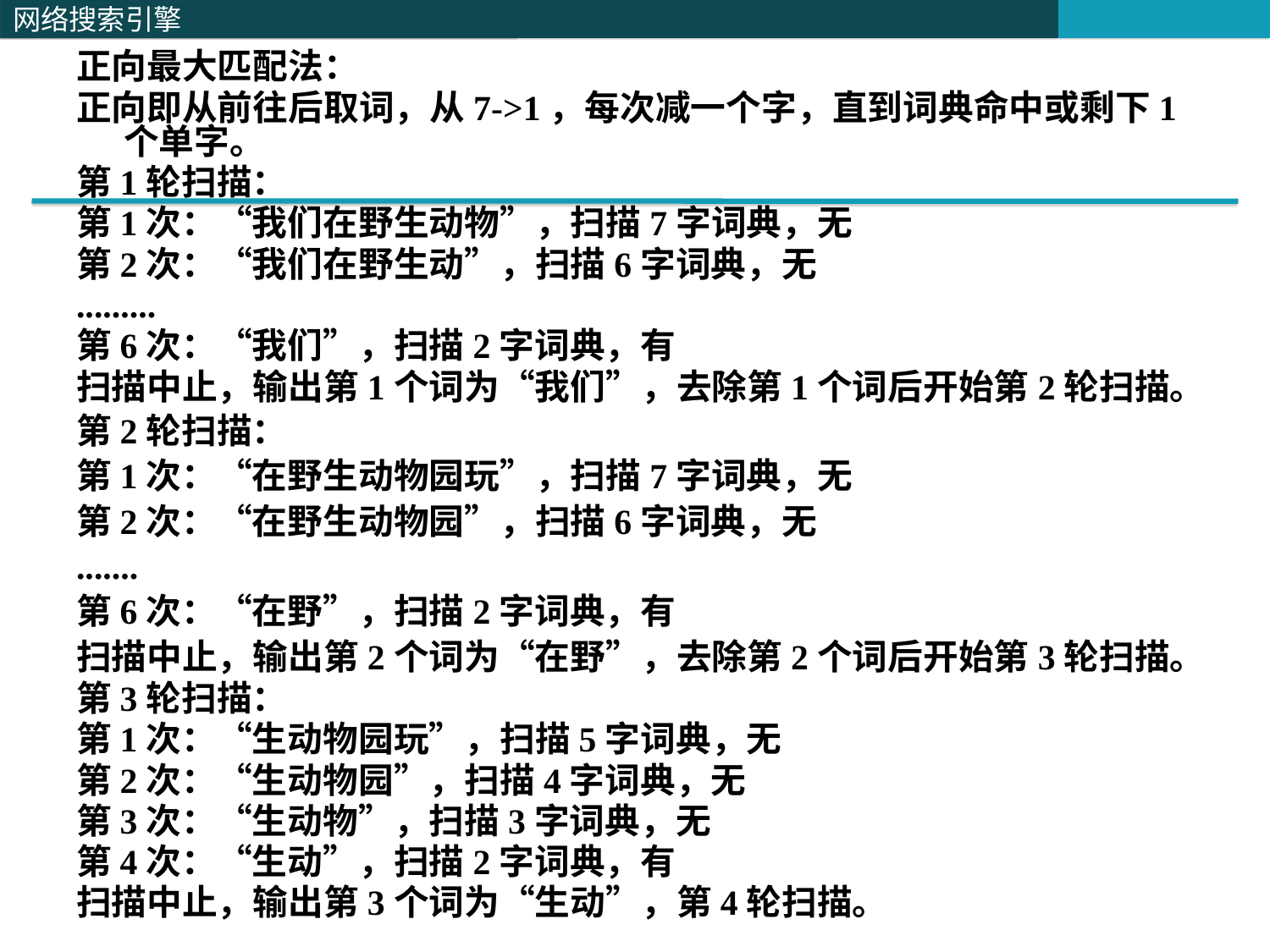

正向最大匹配法：
正向即从前往后取词，从7->1，每次减一个字，直到词典命中或剩下1个单字。
第1轮扫描：
第1次：“我们在野生动物”，扫描7字词典，无
第2次：“我们在野生动”，扫描6字词典，无
.........
第6次：“我们”，扫描2字词典，有
扫描中止，输出第1个词为“我们”，去除第1个词后开始第2轮扫描。
第2轮扫描：
第1次：“在野生动物园玩”，扫描7字词典，无
第2次：“在野生动物园”，扫描6字词典，无
.......
第6次：“在野”，扫描2字词典，有
扫描中止，输出第2个词为“在野”，去除第2个词后开始第3轮扫描。
第3轮扫描：
第1次：“生动物园玩”，扫描5字词典，无
第2次：“生动物园”，扫描4字词典，无
第3次：“生动物”，扫描3字词典，无
第4次：“生动”，扫描2字词典，有
扫描中止，输出第3个词为“生动”，第4轮扫描。